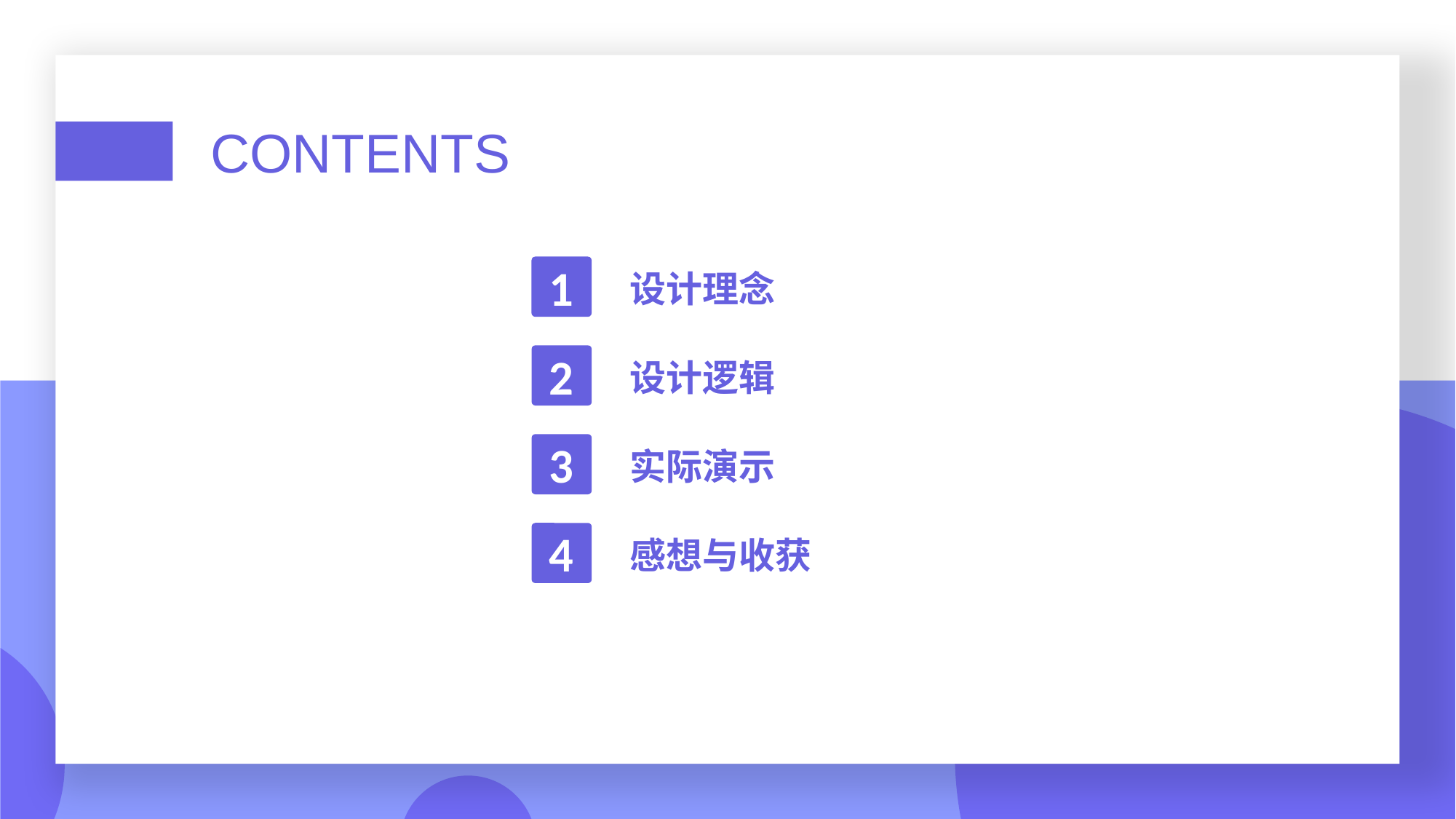

CONTENTS

1
设计理念

2
设计逻辑

3
实际演示

4
感想与收获